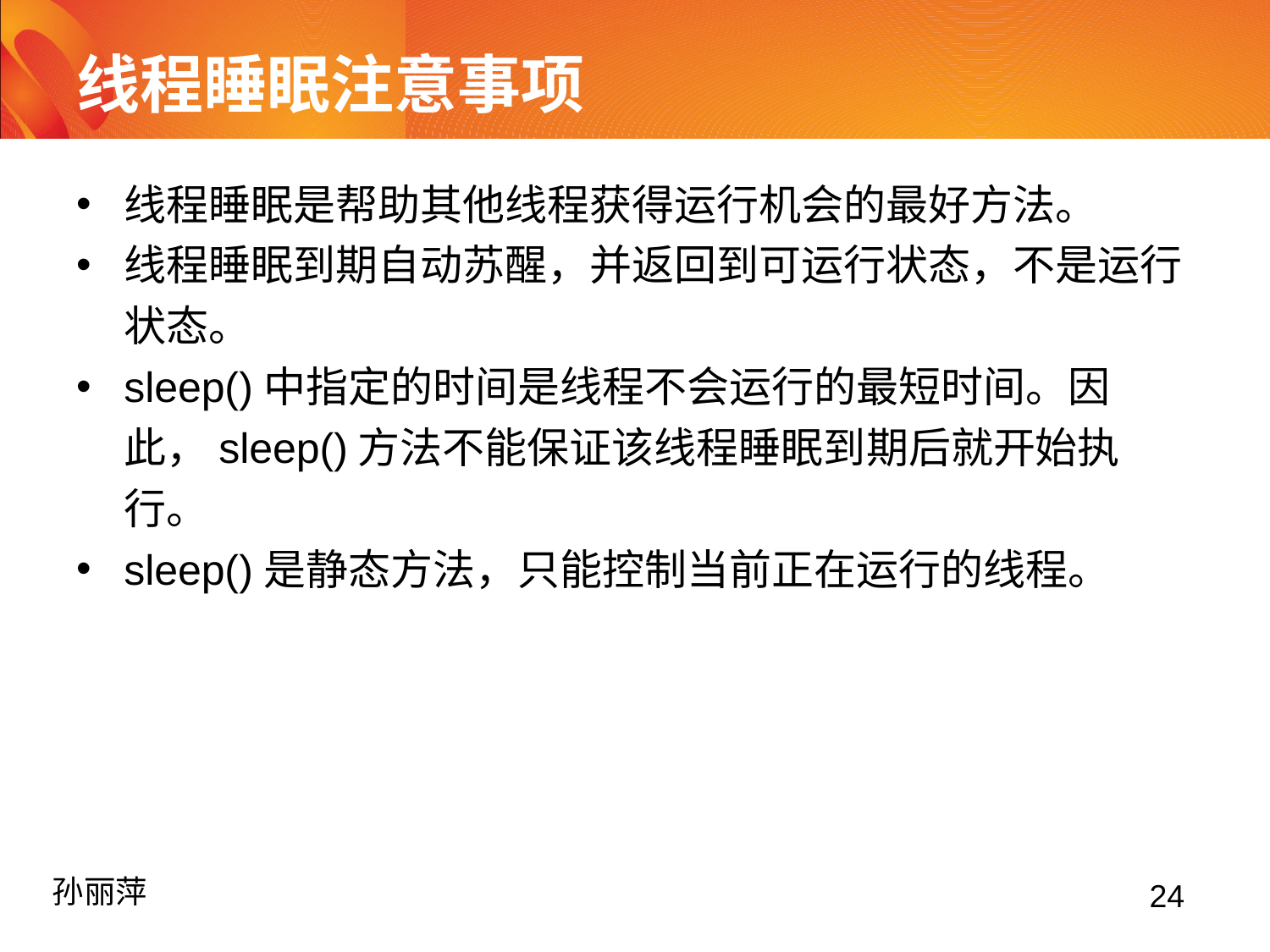

# 线程睡眠注意事项
线程睡眠是帮助其他线程获得运行机会的最好方法。
线程睡眠到期自动苏醒，并返回到可运行状态，不是运行状态。
sleep()中指定的时间是线程不会运行的最短时间。因此，sleep()方法不能保证该线程睡眠到期后就开始执行。
sleep()是静态方法，只能控制当前正在运行的线程。